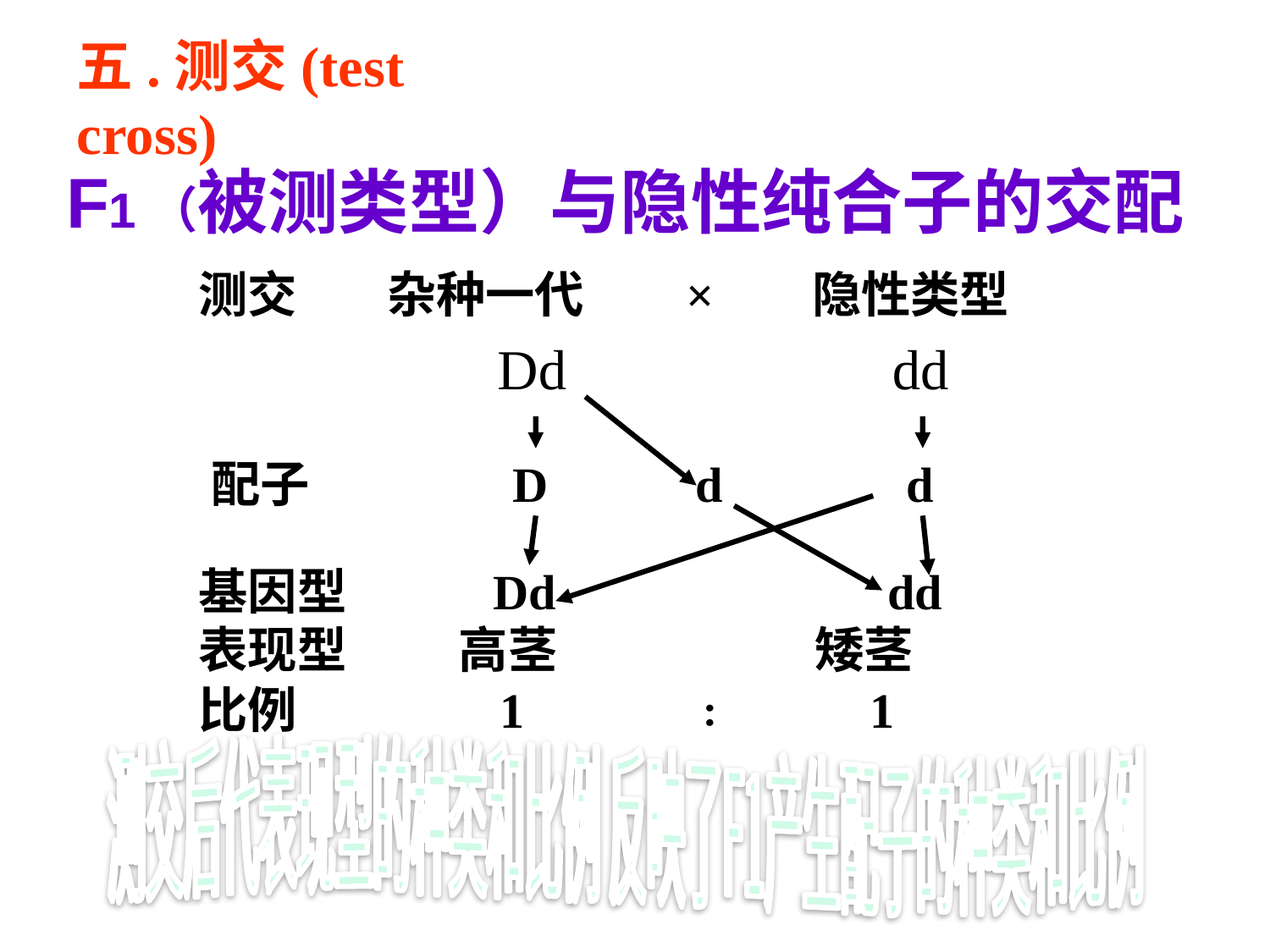

五.测交(test cross)
F1（被测类型）与隐性纯合子的交配

测交        杂种一代        ×       隐性类型

基因型            Dd                           dd
表现型          高茎                       矮茎
比例                 1              ∶            1
                       Dd                       dd

配子                 D            d               d

测交后代表现型的种类和比例 反映了F1产生配子的种类和比例